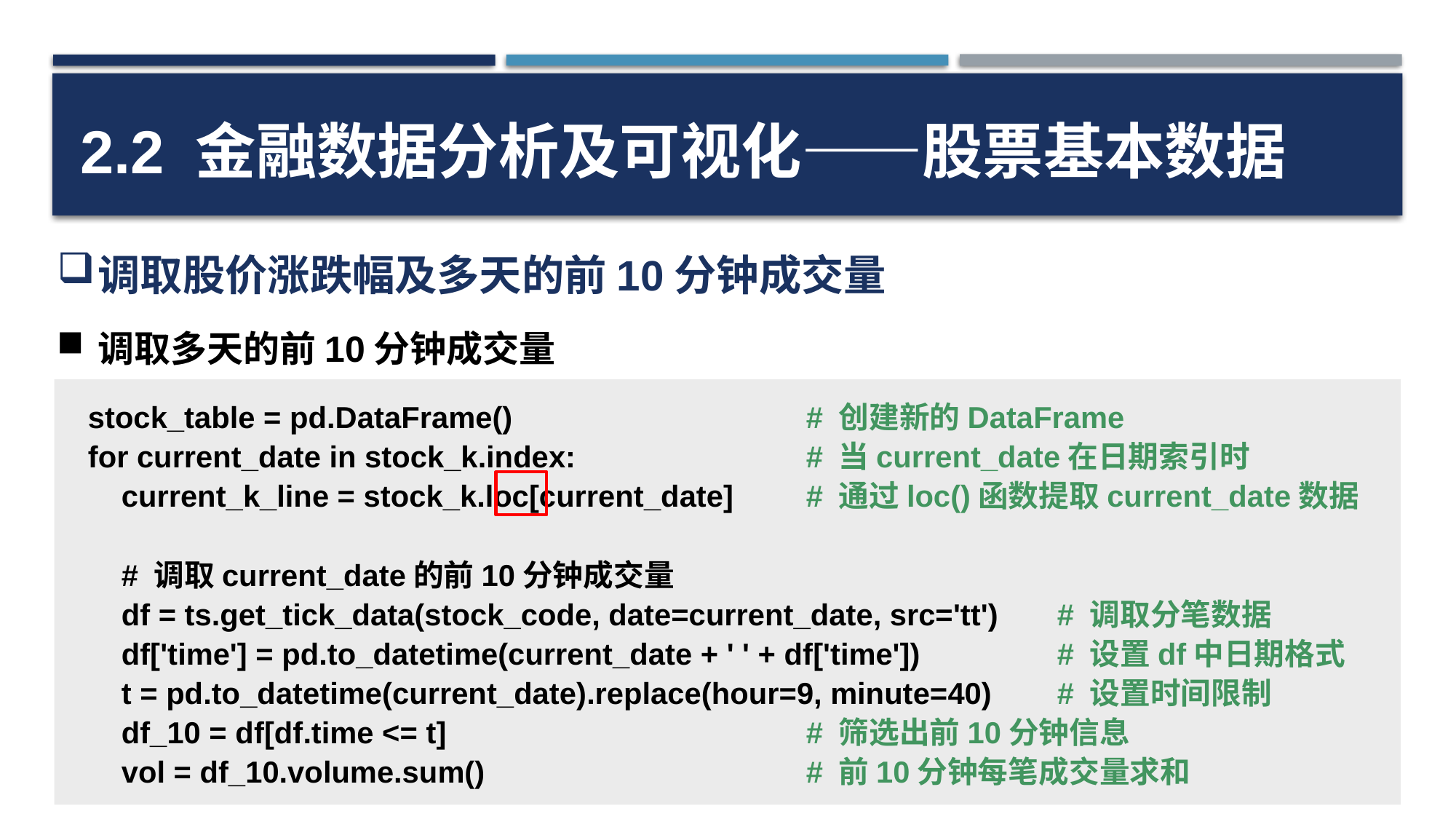

2.2 金融数据分析及可视化——股票基本数据
调取股价涨跌幅及多天的前10分钟成交量
调取多天的前10分钟成交量

stock_table = pd.DataFrame()
for current_date in stock_k.index:
    current_k_line = stock_k.loc[current_date]

    # 调取current_date的前10分钟成交量
    df = ts.get_tick_data(stock_code, date=current_date, src='tt')
    df['time'] = pd.to_datetime(current_date + ' ' + df['time'])
    t = pd.to_datetime(current_date).replace(hour=9, minute=40)
    df_10 = df[df.time <= t]
    vol = df_10.volume.sum()
# 创建新的DataFrame
# 当current_date在日期索引时
# 通过loc()函数提取current_date数据

                              # 调取分笔数据
                              # 设置df中日期格式
                              # 设置时间限制
# 筛选出前10分钟信息
# 前10分钟每笔成交量求和

57